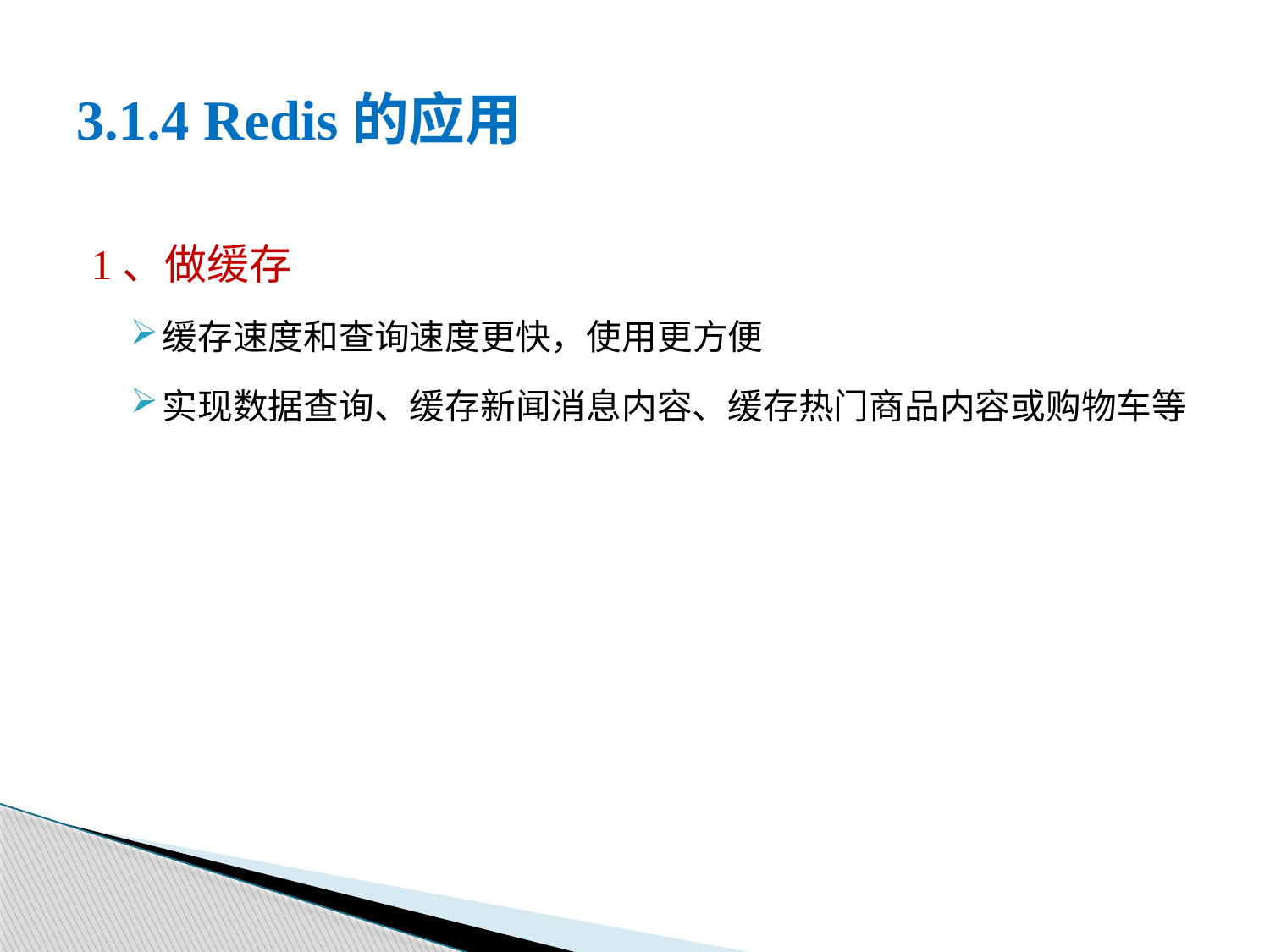

# 3.1.4 Redis的应用
1、做缓存
缓存速度和查询速度更快，使用更方便
实现数据查询、缓存新闻消息内容、缓存热门商品内容或购物车等